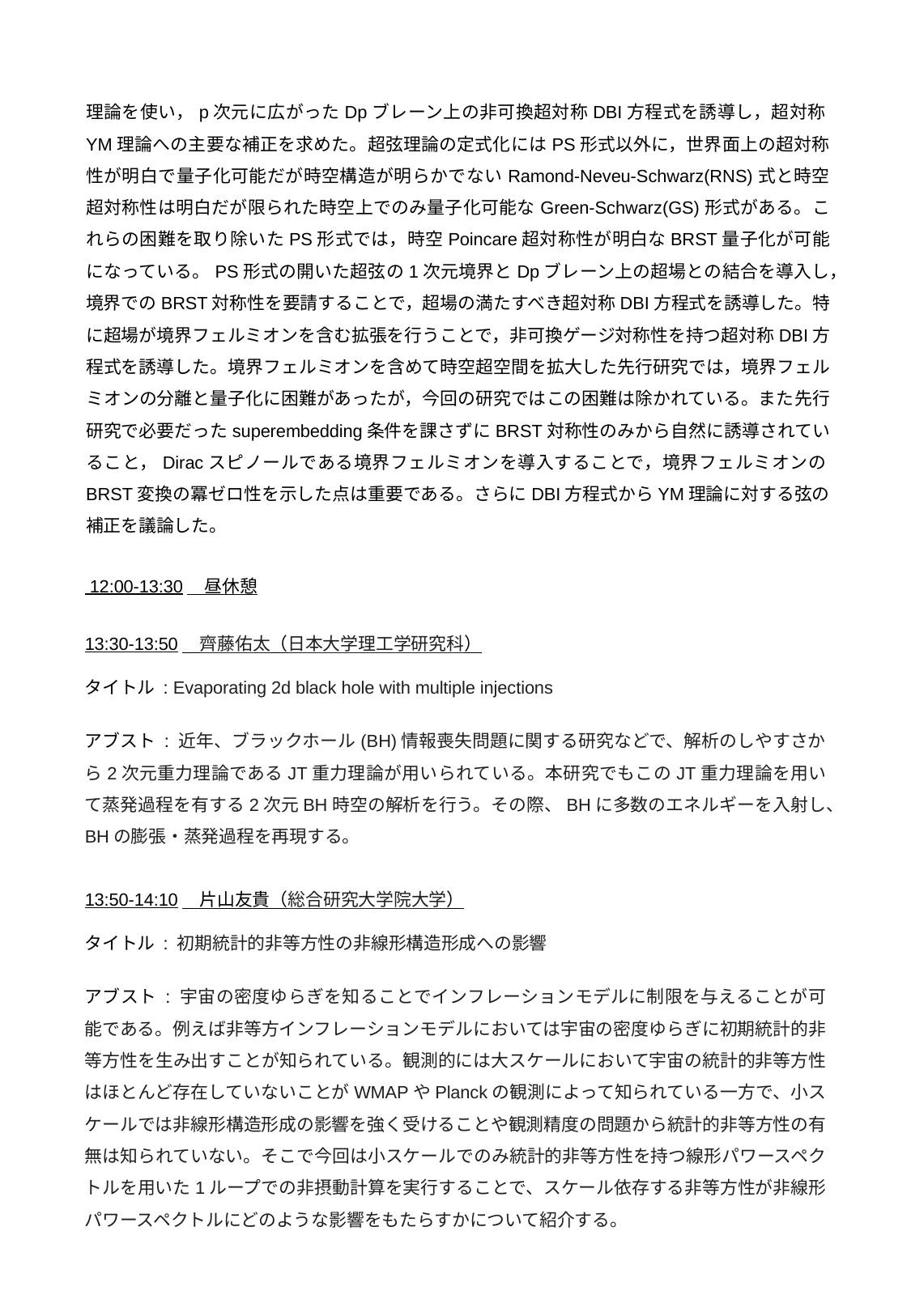

理論を使い，p次元に広がったDpブレーン上の非可換超対称DBI方程式を誘導し，超対称YM理論への主要な補正を求めた。超弦理論の定式化にはPS形式以外に，世界面上の超対称性が明白で量子化可能だが時空構造が明らかでないRamond-Neveu-Schwarz(RNS)式と時空超対称性は明白だが限られた時空上でのみ量子化可能なGreen-Schwarz(GS)形式がある。これらの困難を取り除いたPS形式では，時空Poincare超対称性が明白なBRST量子化が可能になっている。PS形式の開いた超弦の1次元境界とDpブレーン上の超場との結合を導入し，境界でのBRST対称性を要請することで，超場の満たすべき超対称DBI方程式を誘導した。特に超場が境界フェルミオンを含む拡張を行うことで，非可換ゲージ対称性を持つ超対称DBI方程式を誘導した。境界フェルミオンを含めて時空超空間を拡大した先行研究では，境界フェルミオンの分離と量子化に困難があったが，今回の研究ではこの困難は除かれている。また先行研究で必要だったsuperembedding条件を課さずにBRST対称性のみから自然に誘導されていること，Diracスピノールである境界フェルミオンを導入することで，境界フェルミオンのBRST変換の冪ゼロ性を示した点は重要である。さらにDBI方程式からYM理論に対する弦の補正を議論した。
 12:00-13:30　昼休憩
13:30-13:50　齊藤佑太（日本大学理工学研究科）
タイトル : Evaporating 2d black hole with multiple injections
アブスト : 近年、ブラックホール(BH)情報喪失問題に関する研究などで、解析のしやすさから2次元重力理論であるJT重力理論が用いられている。本研究でもこのJT重力理論を用いて蒸発過程を有する2次元BH時空の解析を行う。その際、BHに多数のエネルギーを入射し、BHの膨張・蒸発過程を再現する。
13:50-14:10　片山友貴（総合研究大学院大学）
タイトル : 初期統計的非等方性の非線形構造形成への影響
アブスト : 宇宙の密度ゆらぎを知ることでインフレーションモデルに制限を与えることが可能である。例えば非等方インフレーションモデルにおいては宇宙の密度ゆらぎに初期統計的非等方性を生み出すことが知られている。観測的には大スケールにおいて宇宙の統計的非等方性はほとんど存在していないことがWMAPやPlanckの観測によって知られている一方で、小スケールでは非線形構造形成の影響を強く受けることや観測精度の問題から統計的非等方性の有無は知られていない。そこで今回は小スケールでのみ統計的非等方性を持つ線形パワースペクトルを用いた1ループでの非摂動計算を実行することで、スケール依存する非等方性が非線形パワースペクトルにどのような影響をもたらすかについて紹介する。